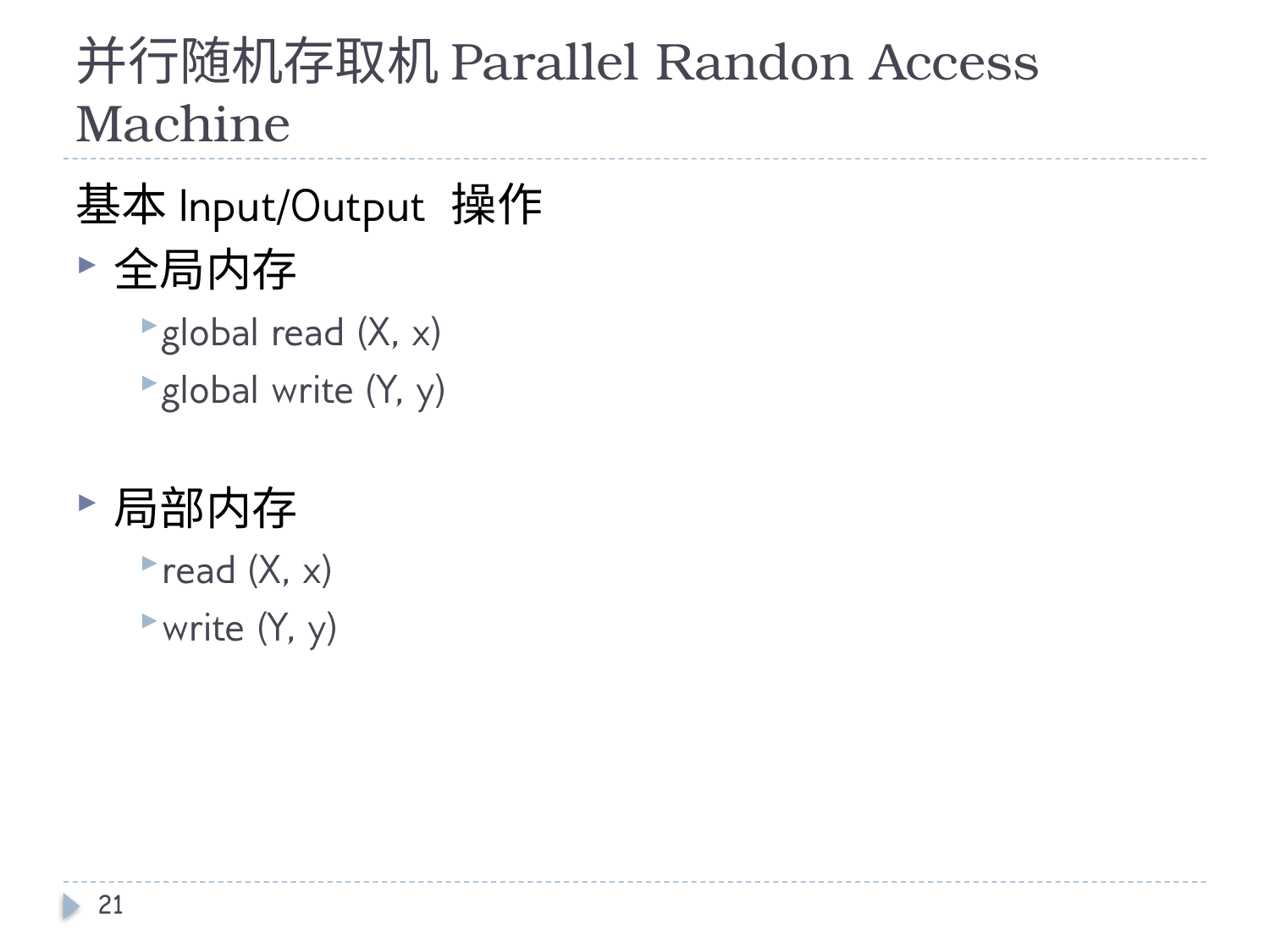

# 并行随机存取机Parallel Randon Access Machine
基本Input/Output 操作
全局内存
global read (X, x)
global write (Y, y)

局部内存
read (X, x)
write (Y, y)

21